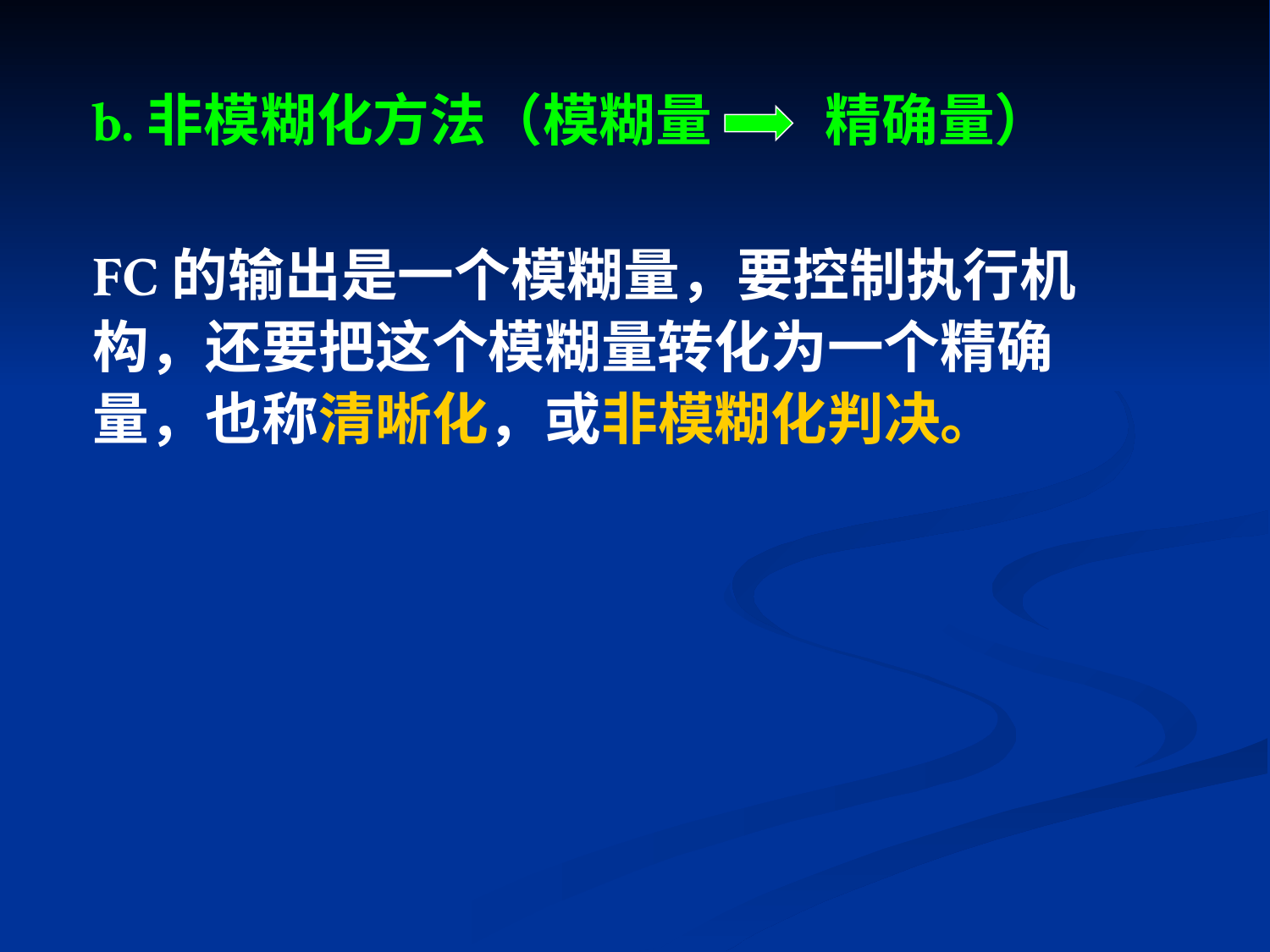

# b.非模糊化方法（模糊量　　精确量）

FC的输出是一个模糊量，要控制执行机
构，还要把这个模糊量转化为一个精确
量，也称清晰化，或非模糊化判决。